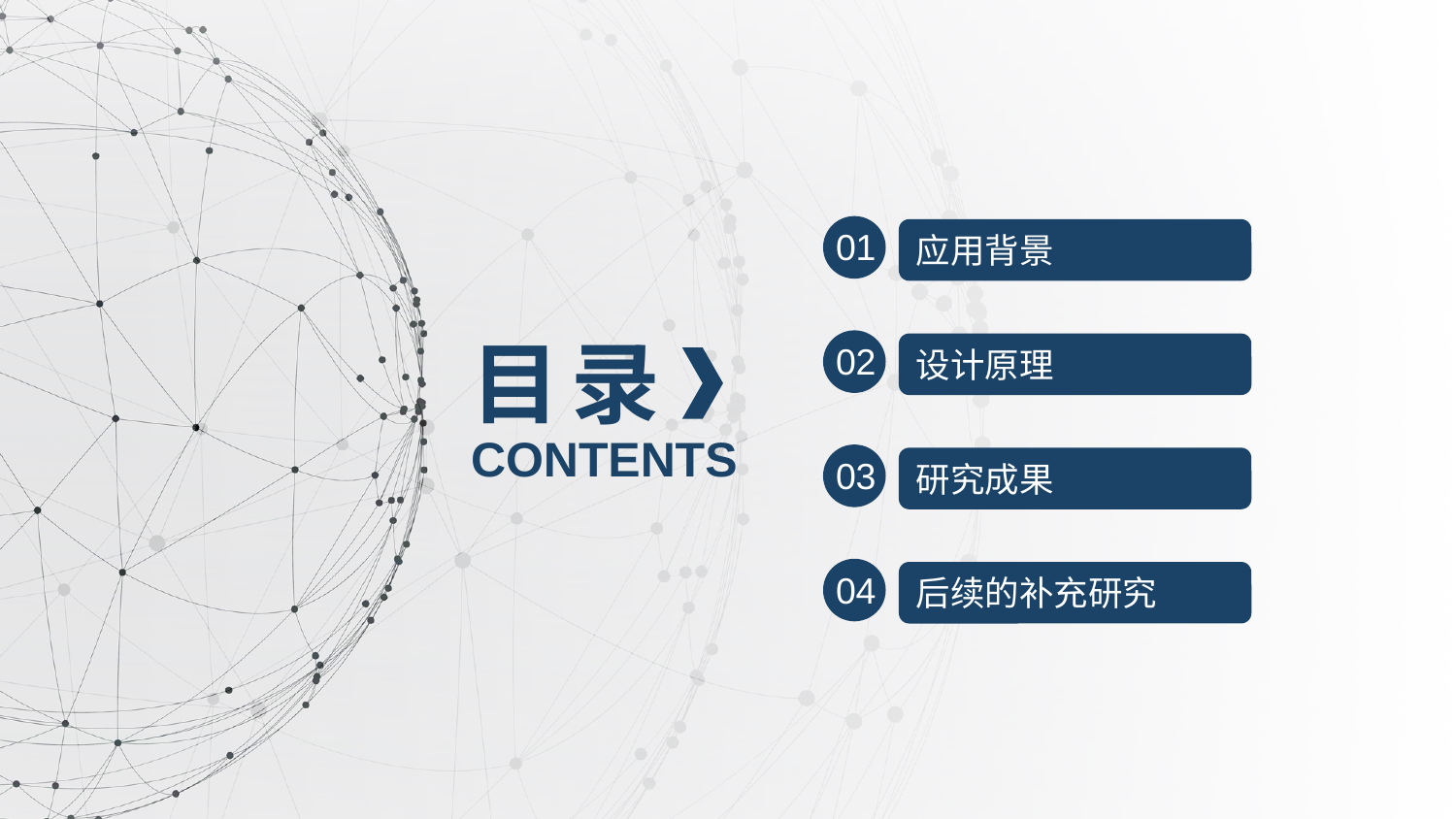

01
应用背景
目 录

02
设计原理

CONTENTS

03
研究成果

04
后续的补充研究